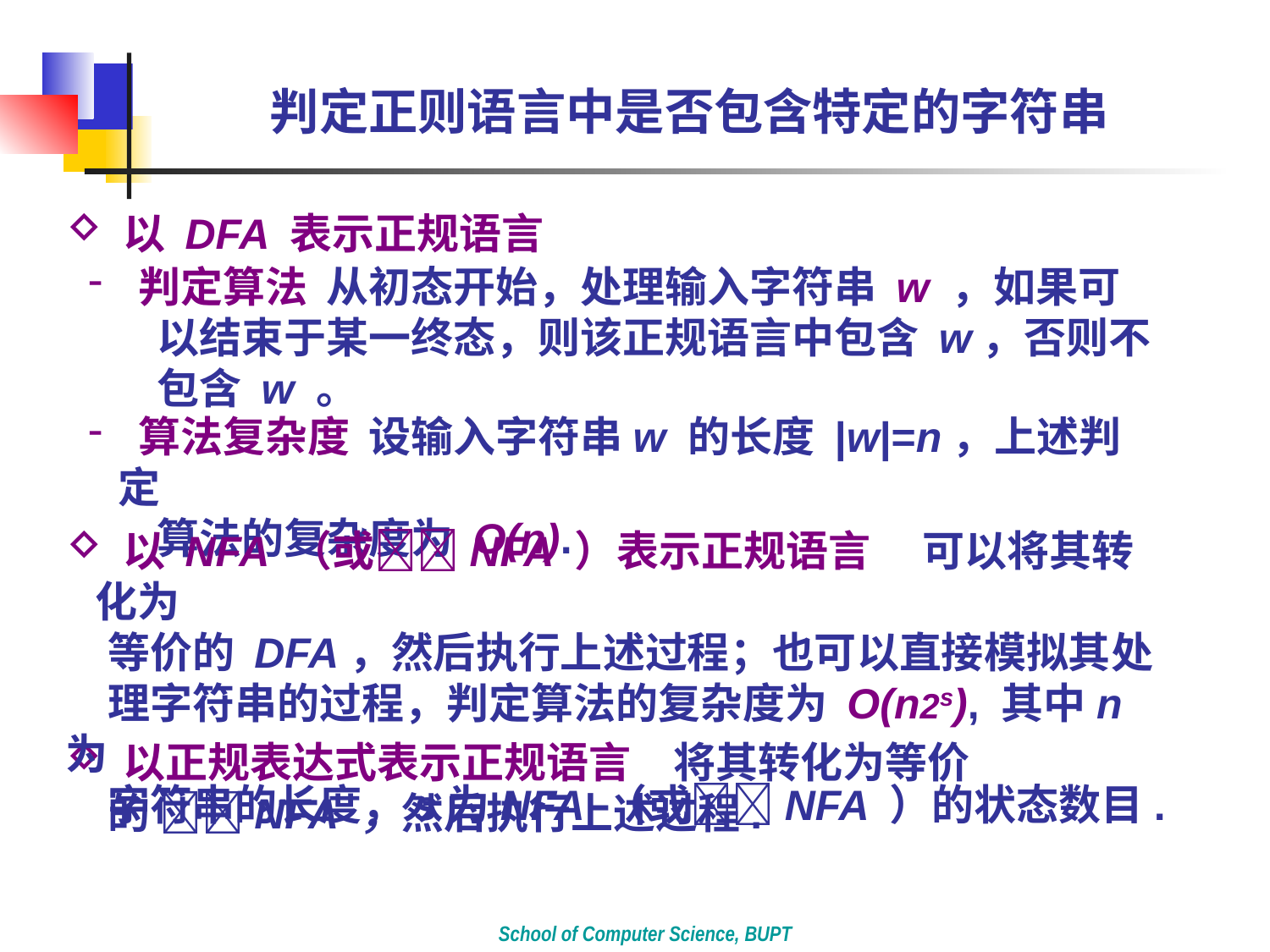

判定正则语言中是否包含特定的字符串
 以 DFA 表示正规语言
 判定算法  从初态开始，处理输入字符串 w ，如果可
   以结束于某一终态，则该正规语言中包含 w，否则不
   包含 w 。
 算法复杂度  设输入字符串w 的长度 |w|=n，上述判定
   算法的复杂度为 O(n).
 以 NFA （或ε−NFA ）表示正规语言 　可以将其转化为
　等价的 DFA，然后执行上述过程；也可以直接模拟其处
　理字符串的过程，判定算法的复杂度为 O(n2s), 其中n为
　字符串的长度，s为NFA （或ε−NFA ）的状态数目.
 以正规表达式表示正规语言　将其转化为等价
　的 ε−NFA ，然后执行上述过程.

School of Computer Science, BUPT
27